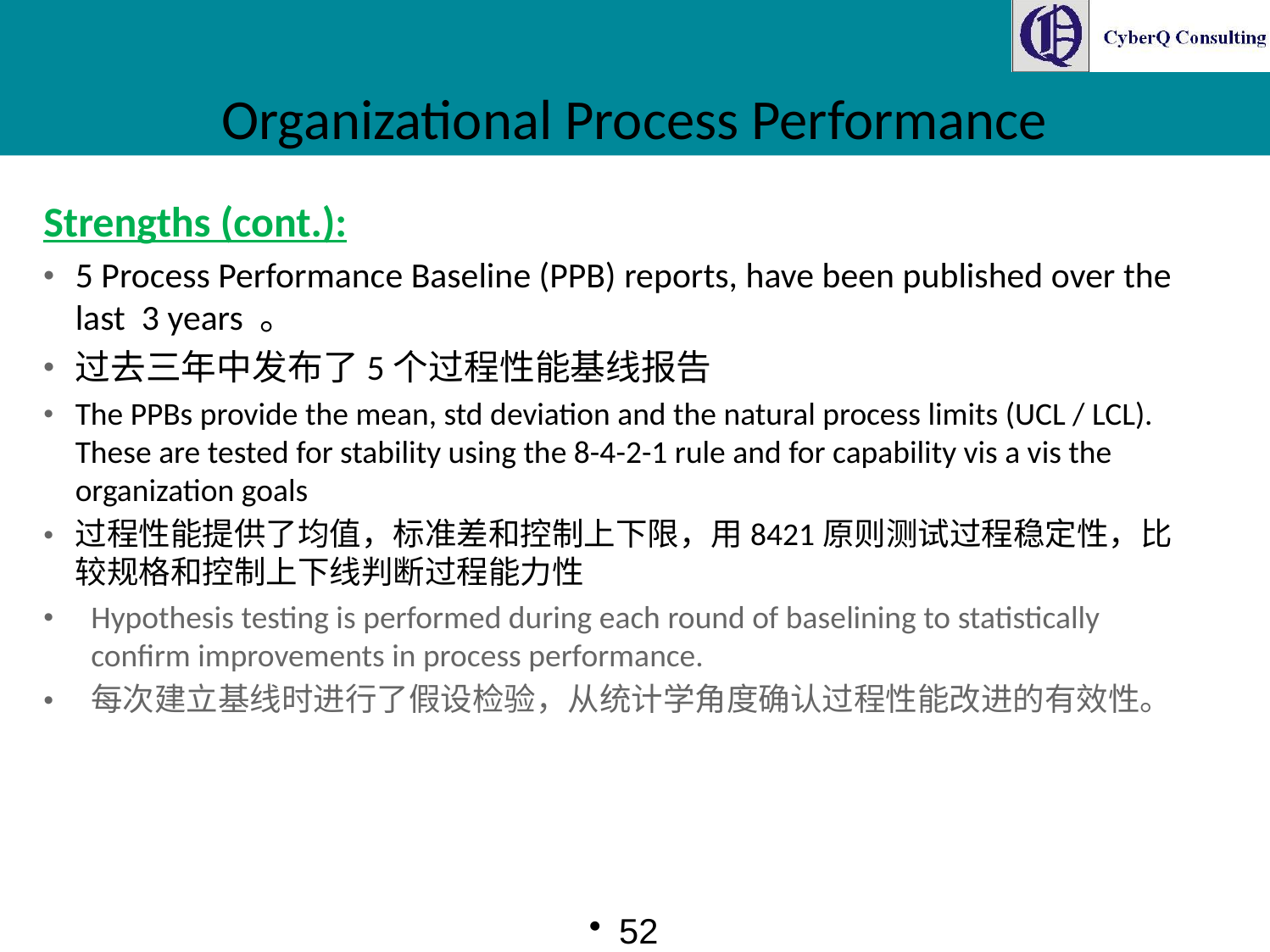

# Organizational Process Performance
Strengths (cont.):
5 Process Performance Baseline (PPB) reports, have been published over the last  3 years 。
过去三年中发布了5个过程性能基线报告
The PPBs provide the mean, std deviation and the natural process limits (UCL / LCL). These are tested for stability using the 8-4-2-1 rule and for capability vis a vis the organization goals
过程性能提供了均值，标准差和控制上下限，用8421原则测试过程稳定性，比较规格和控制上下线判断过程能力性
Hypothesis testing is performed during each round of baselining to statistically confirm improvements in process performance.
每次建立基线时进行了假设检验，从统计学角度确认过程性能改进的有效性。

52